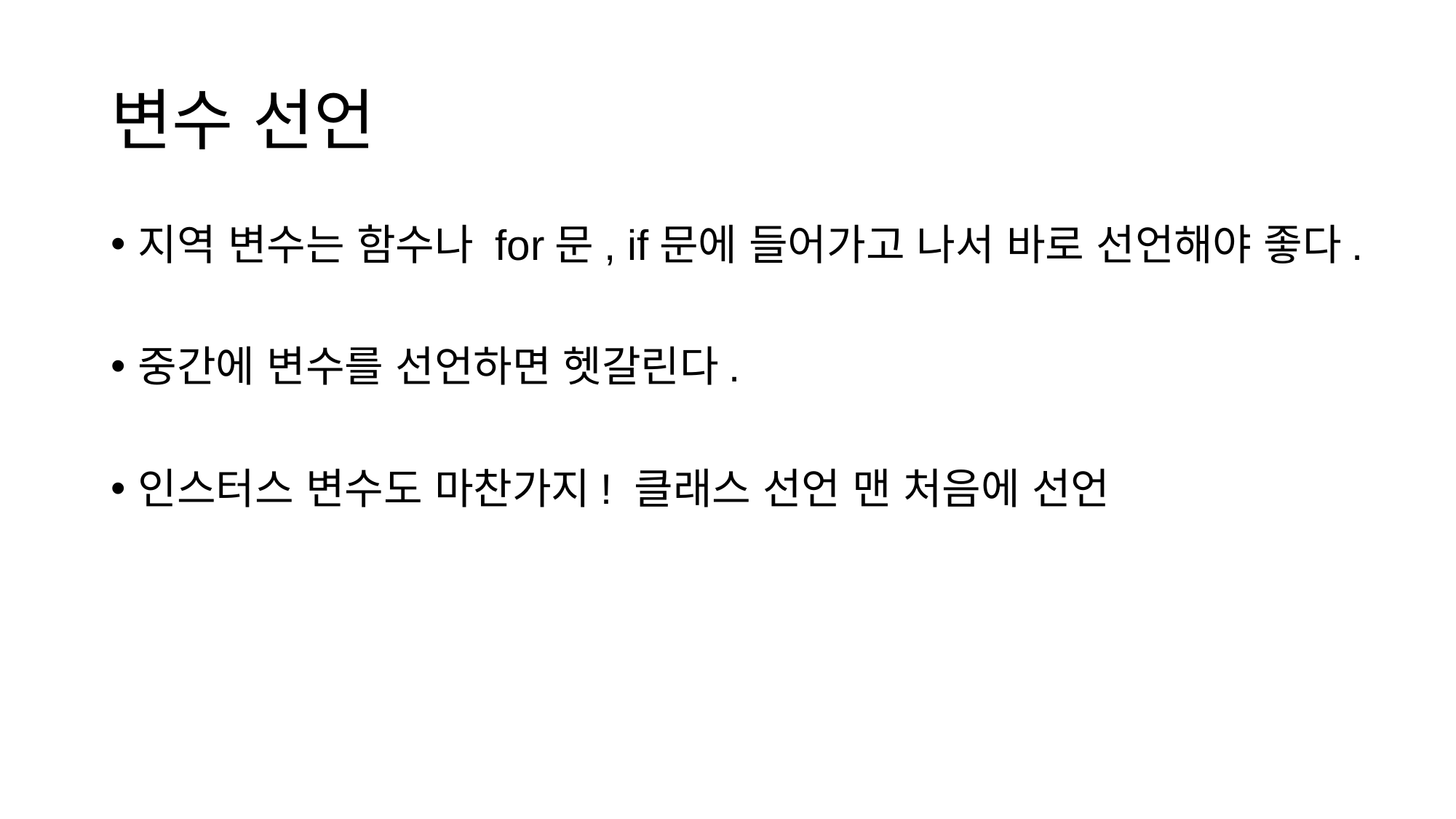

# 변수 선언
지역 변수는 함수나 for문, if문에 들어가고 나서 바로 선언해야 좋다.

중간에 변수를 선언하면 헷갈린다.

인스터스 변수도 마찬가지! 클래스 선언 맨 처음에 선언